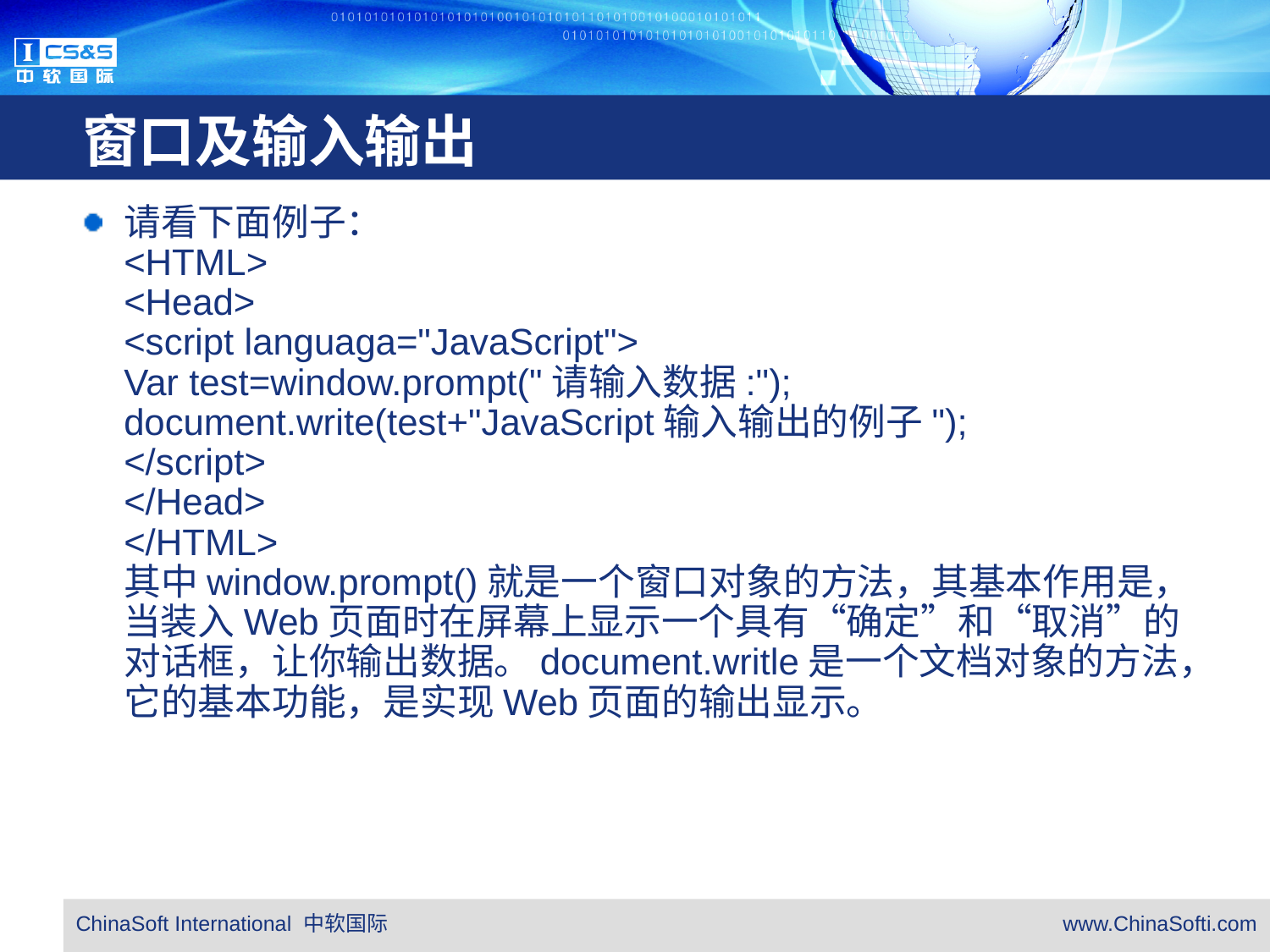

# 窗口及输入输出
请看下面例子：
<HTML>
<Head>
<script languaga="JavaScript">
Var test=window.prompt("请输入数据:");
document.write(test+"JavaScript输入输出的例子");
</script>
</Head>
</HTML>
其中window.prompt()就是一个窗口对象的方法，其基本作用是，当装入Web页面时在屏幕上显示一个具有“确定”和“取消”的对话框，让你输出数据。document.writle是一个文档对象的方法，它的基本功能，是实现Web页面的输出显示。